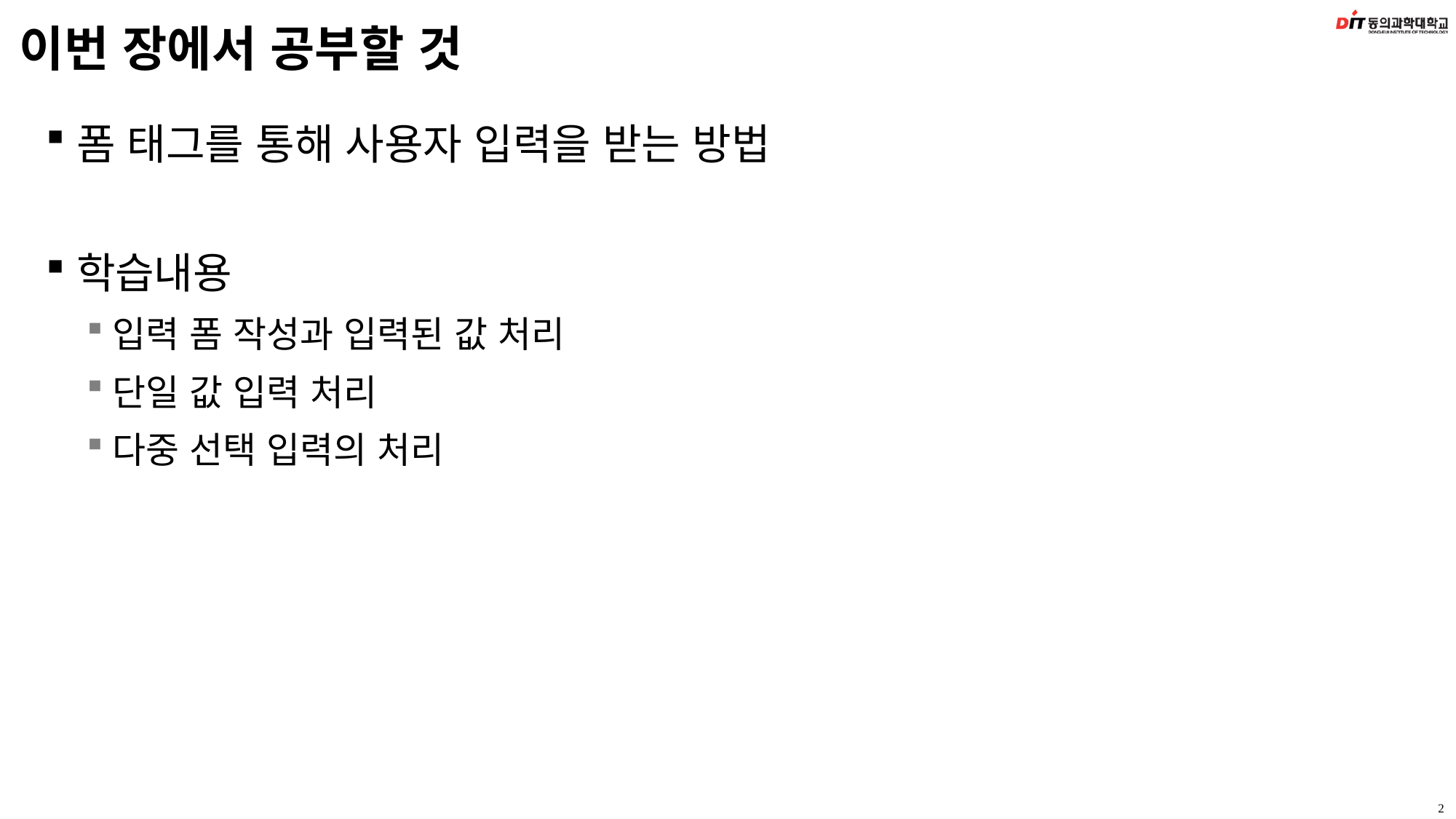

# 이번 장에서 공부할 것
폼 태그를 통해 사용자 입력을 받는 방법

학습내용
입력 폼 작성과 입력된 값 처리
단일 값 입력 처리
다중 선택 입력의 처리
2